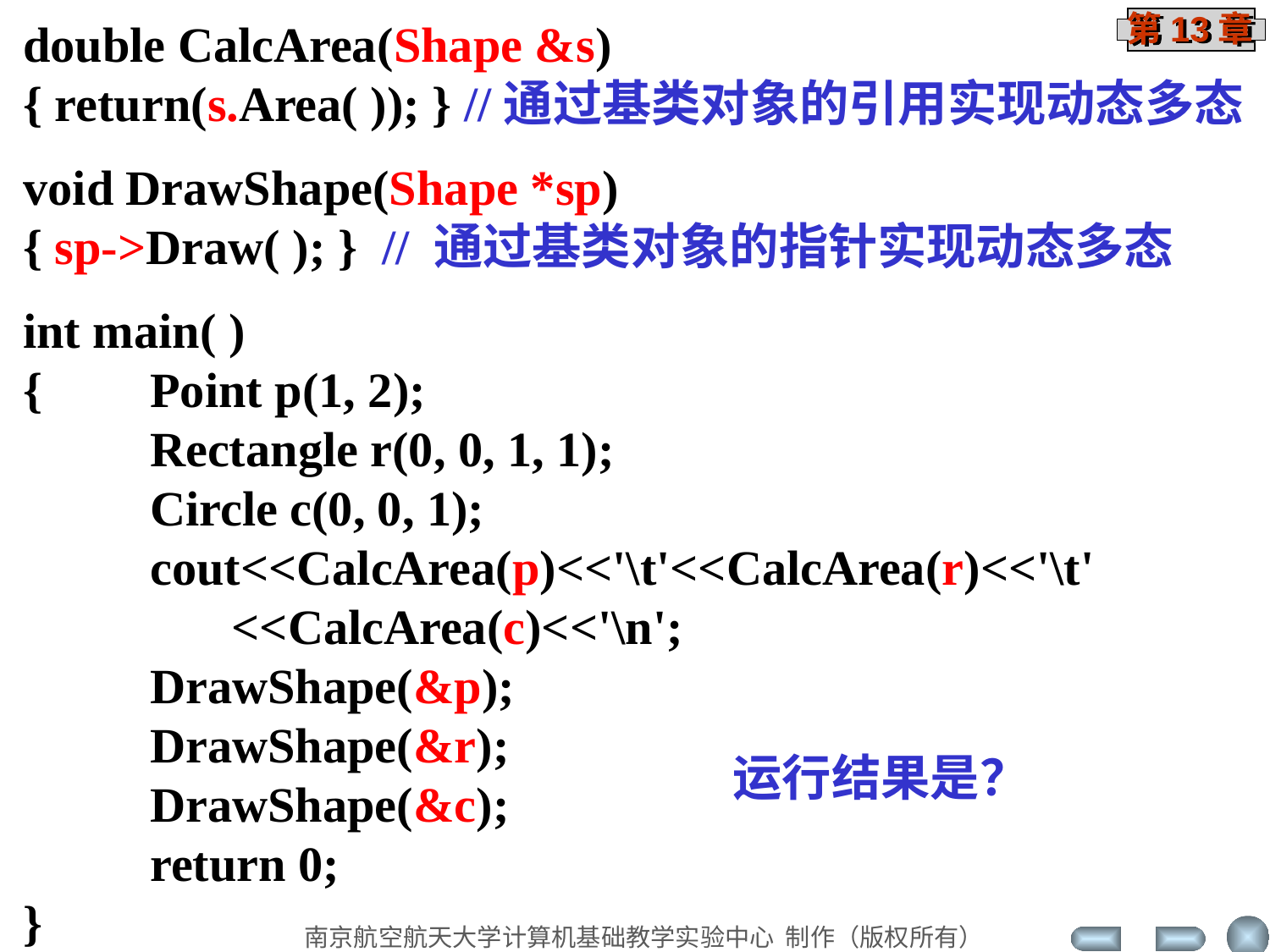

double CalcArea(Shape &s)
{ return(s.Area( )); } //通过基类对象的引用实现动态多态
void DrawShape(Shape *sp)
{ sp->Draw( ); }  // 通过基类对象的指针实现动态多态
int main( )
{	Point p(1, 2);
	Rectangle r(0, 0, 1, 1);
	Circle c(0, 0, 1);
	cout<<CalcArea(p)<<'\t'<<CalcArea(r)<<'\t'
                 <<CalcArea(c)<<'\n';
	DrawShape(&p);
	DrawShape(&r);
	DrawShape(&c);
	return 0;
}
运行结果是？